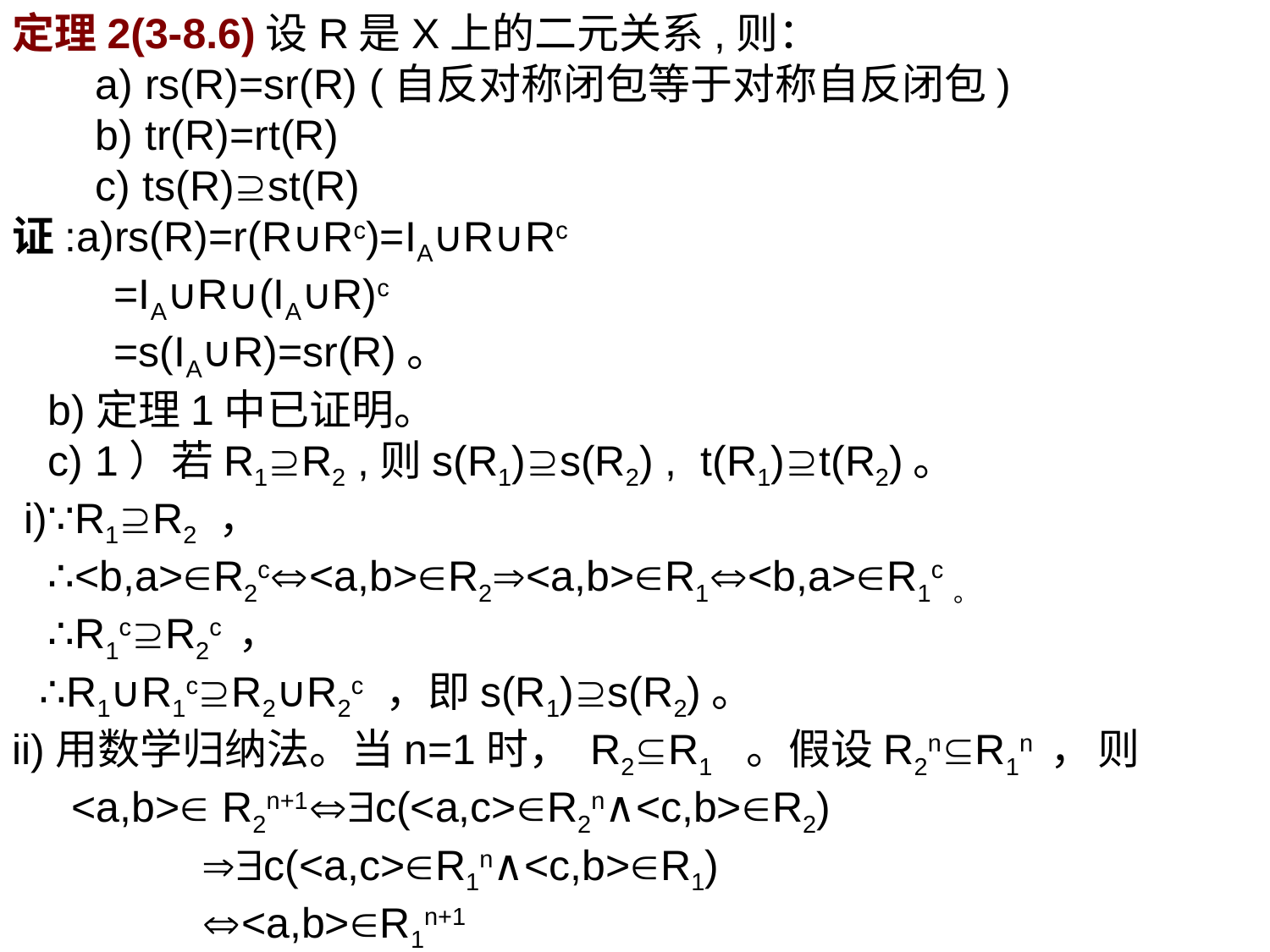

定理2(3-8.6)设R是X上的二元关系,则：
       a) rs(R)=sr(R) (自反对称闭包等于对称自反闭包)
       b) tr(R)=rt(R)
       c) ts(R)⊇st(R)
证:a)rs(R)=r(R∪Rc)=IA∪R∪Rc
               =IA∪R∪(IA∪R)c
               =s(IA∪R)=sr(R)。
   b)定理1中已证明。
   c) 1）若R1⊇R2 ,则s(R1)⊇s(R2) ,  t(R1)⊇t(R2)。
 i)∵R1⊇R2 ，
   ∴<b,a>∈R2c⇔<a,b>∈R2⇒<a,b>∈R1⇔<b,a>∈R1c。
   ∴R1c⊇R2c ，
    ∴R1∪R1c⊇R2∪R2c ，即s(R1)⊇s(R2)。
ii)用数学归纳法。当n=1时， R2⊆R1  。假设R2n⊆R1n ， 则
     <a,b>∈ R2n+1⇔∃c(<a,c>∈R2n∧<c,b>∈R2)
                ⇒∃c(<a,c>∈R1n∧<c,b>∈R1)
                ⇔<a,b>∈R1n+1